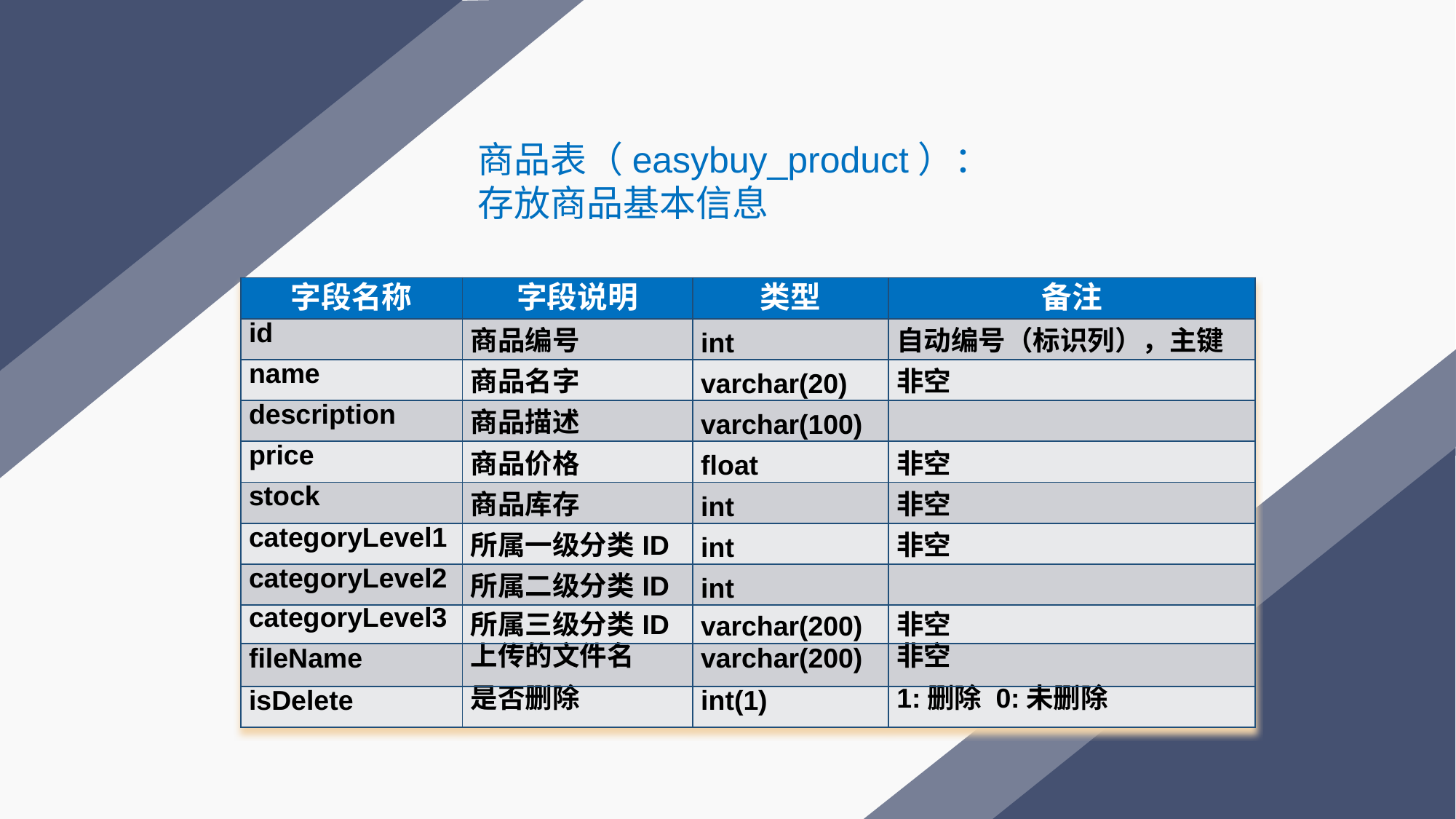

商品表（easybuy_product）：存放商品基本信息

| 字段名称 | 字段说明 | 类型 | 备注 |
| --- | --- | --- | --- |
| id | 商品编号 | int | 自动编号（标识列），主键 |
| name | 商品名字 | varchar(20) | 非空 |
| description | 商品描述 | varchar(100) |  |
| price | 商品价格 | float | 非空 |
| stock | 商品库存 | int | 非空 |
| categoryLevel1 | 所属一级分类ID | int | 非空 |
| categoryLevel2 | 所属二级分类ID | int |  |
| categoryLevel3 | 所属三级分类ID | varchar(200) | 非空 |
| fileName | 上传的文件名 | varchar(200) | 非空 |
| isDelete | 是否删除 | int(1) | 1:删除 0:未删除 |